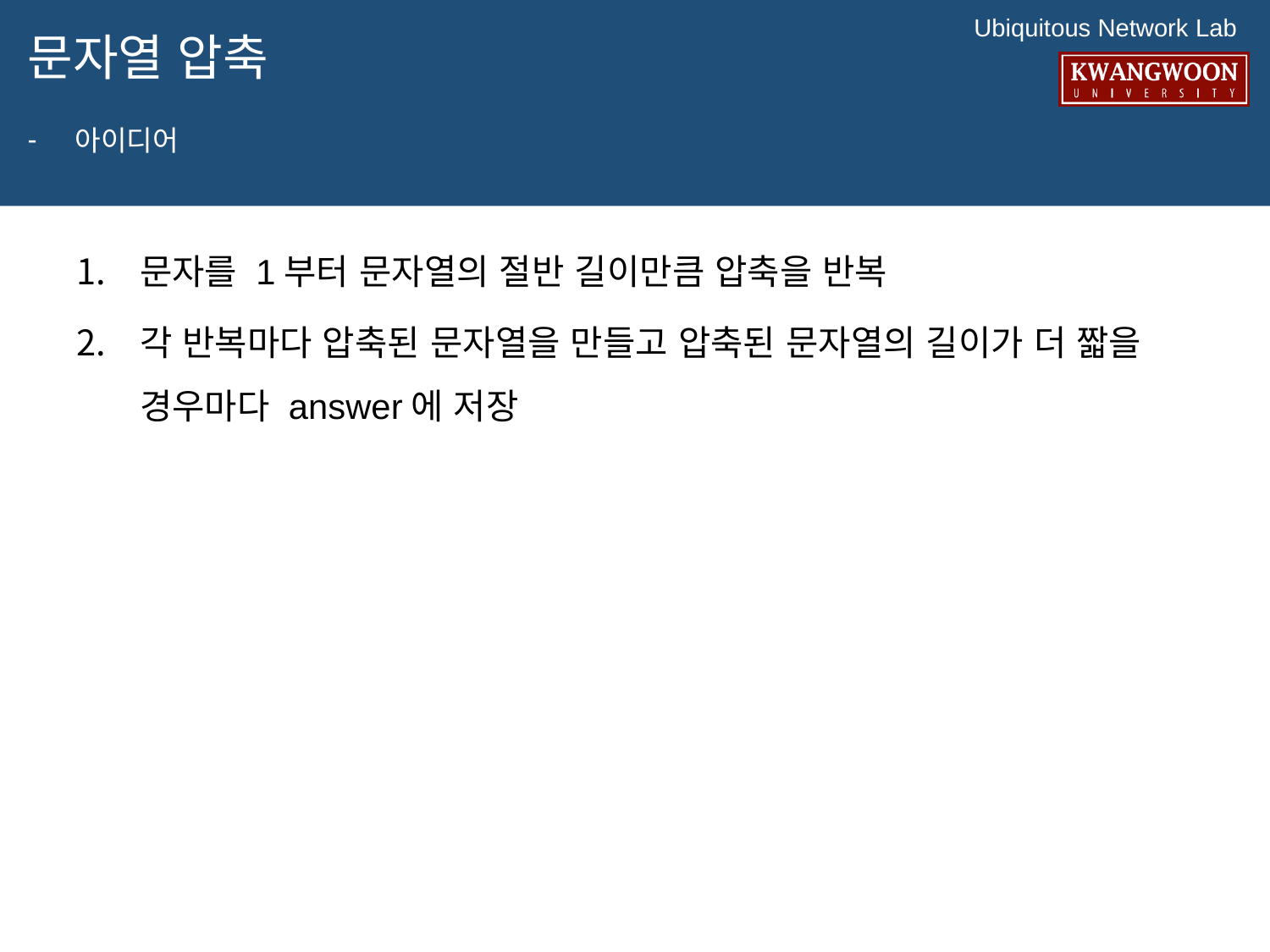

# 문자열 압축
아이디어
문자를 1부터 문자열의 절반 길이만큼 압축을 반복
각 반복마다 압축된 문자열을 만들고 압축된 문자열의 길이가 더 짧을 경우마다 answer에 저장